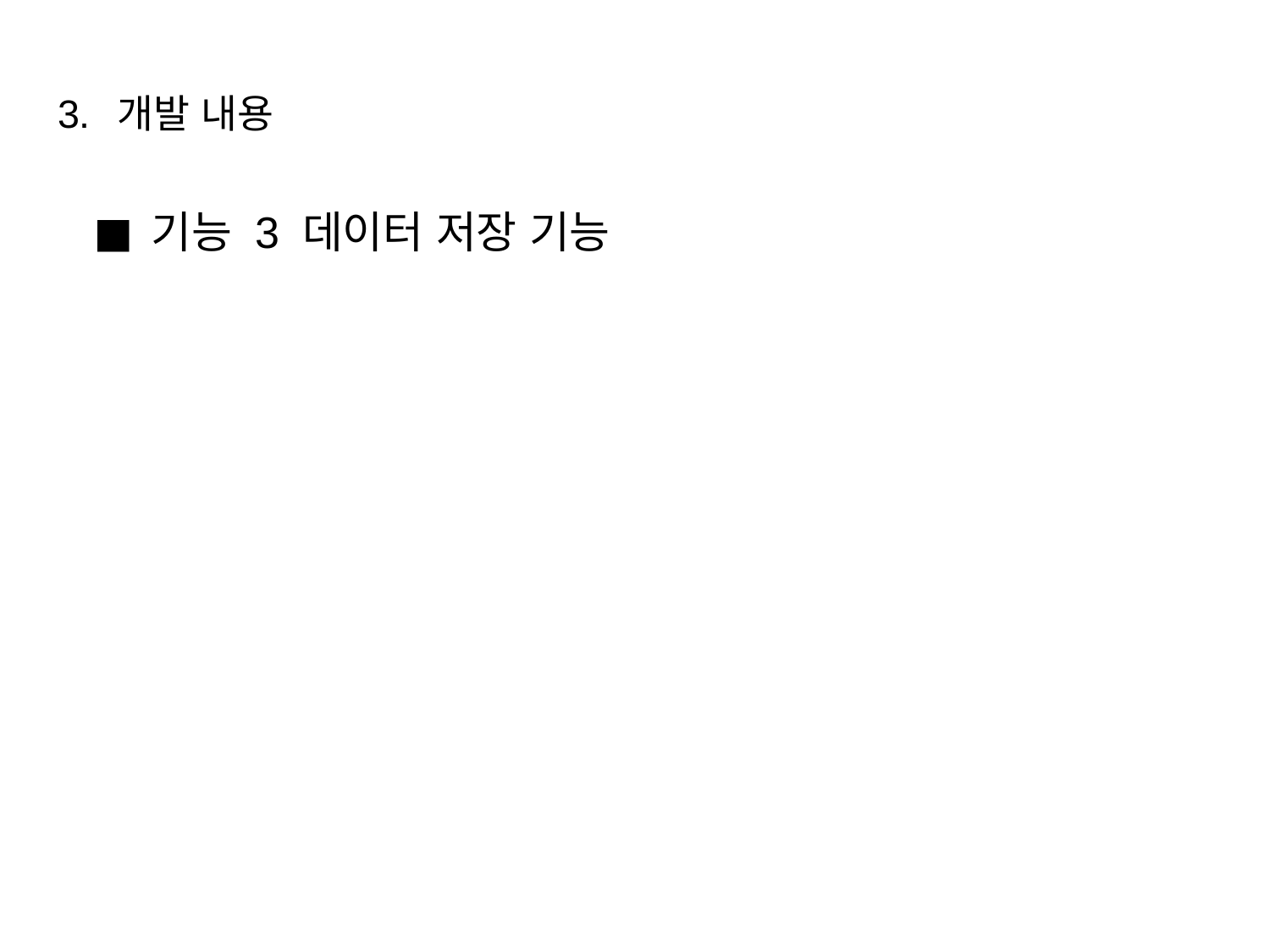

# 3.  개발 내용
█  기능 3 데이터 저장 기능